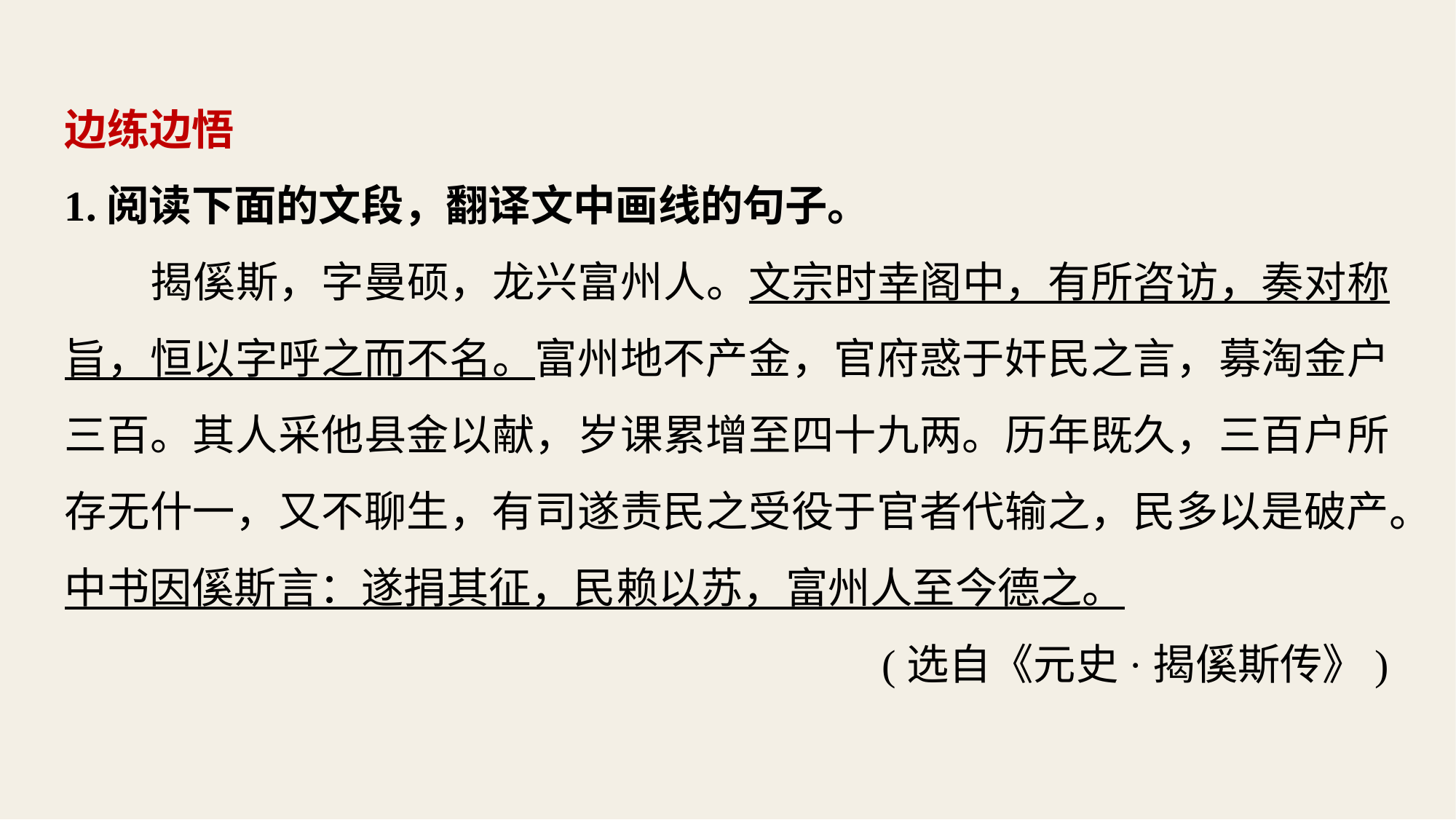

边练边悟
1.阅读下面的文段，翻译文中画线的句子。
揭傒斯，字曼硕，龙兴富州人。文宗时幸阁中，有所咨访，奏对称旨，恒以字呼之而不名。富州地不产金，官府惑于奸民之言，募淘金户三百。其人采他县金以献，岁课累增至四十九两。历年既久，三百户所存无什一，又不聊生，有司遂责民之受役于官者代输之，民多以是破产。中书因傒斯言：遂捐其征，民赖以苏，富州人至今德之。
(选自《元史·揭傒斯传》)